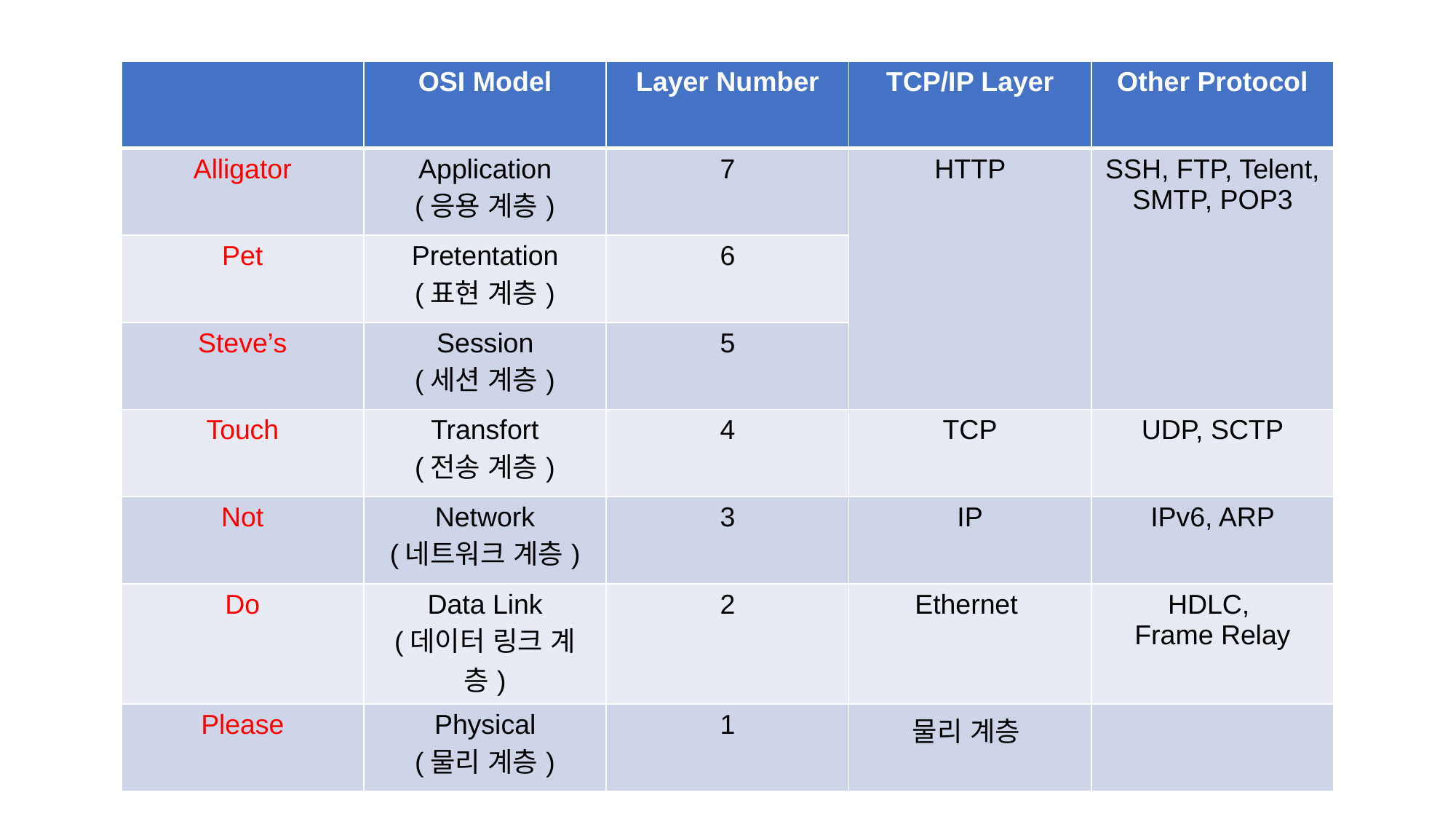

|  | OSI Model | Layer Number | TCP/IP Layer | Other Protocol |
| --- | --- | --- | --- | --- |
| Alligator | Application (응용 계층) | 7 | HTTP | SSH, FTP, Telent, SMTP, POP3 |
| Pet | Pretentation (표현 계층) | 6 |  |  |
| Steve’s | Session (세션 계층) | 5 |  |  |
| Touch | Transfort (전송 계층) | 4 | TCP | UDP, SCTP |
| Not | Network (네트워크 계층) | 3 | IP | IPv6, ARP |
| Do | Data Link (데이터 링크 계층) | 2 | Ethernet | HDLC, Frame Relay |
| Please | Physical (물리 계층) | 1 | 물리 계층 |  |